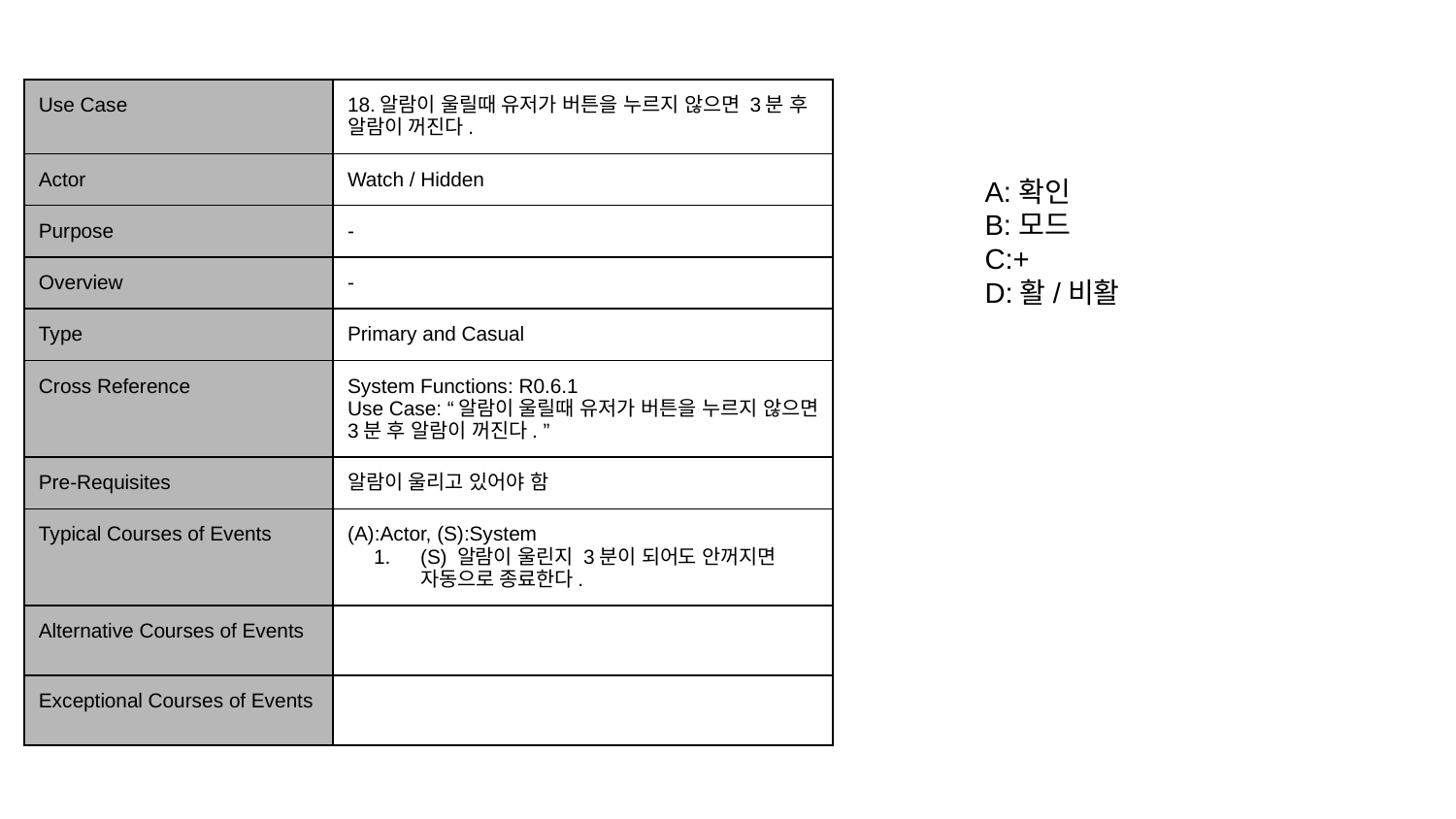

| Use Case | 18.알람이 울릴때 유저가 버튼을 누르지 않으면 3분 후 알람이 꺼진다. |
| --- | --- |
| Actor | Watch / Hidden |
| Purpose | - |
| Overview | - |
| Type | Primary and Casual |
| Cross Reference | System Functions: R0.6.1 Use Case: “알람이 울릴때 유저가 버튼을 누르지 않으면 3분 후 알람이 꺼진다. ” |
| Pre-Requisites | 알람이 울리고 있어야 함 |
| Typical Courses of Events | (A):Actor, (S):System (S) 알람이 울린지 3분이 되어도 안꺼지면 자동으로 종료한다. |
| Alternative Courses of Events |  |
| Exceptional Courses of Events |  |
A:확인
B:모드
C:+
D:활/비활